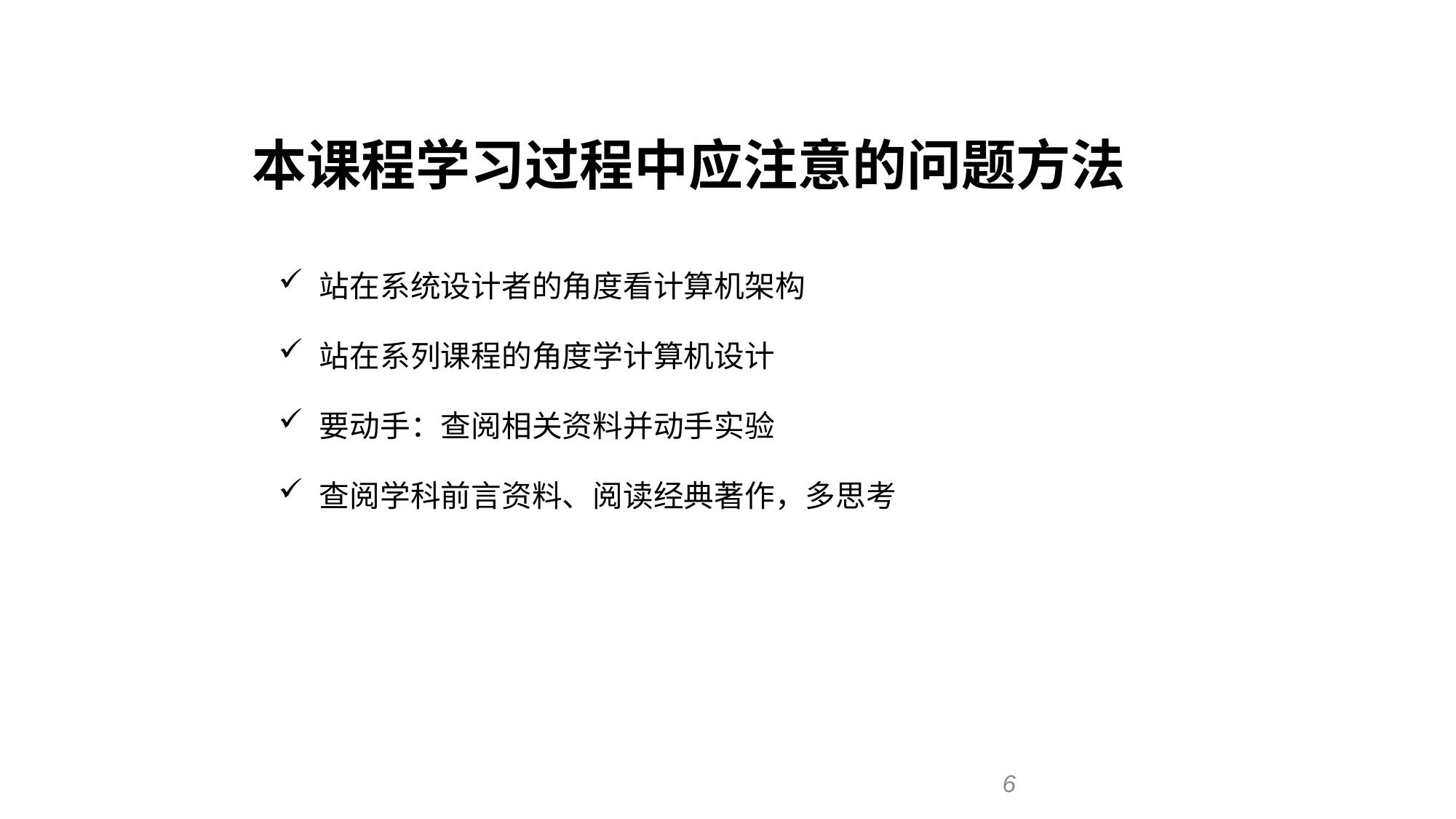

本课程学习过程中应注意的问题方法
站在系统设计者的角度看计算机架构
站在系列课程的角度学计算机设计
要动手：查阅相关资料并动手实验
查阅学科前言资料、阅读经典著作，多思考
6